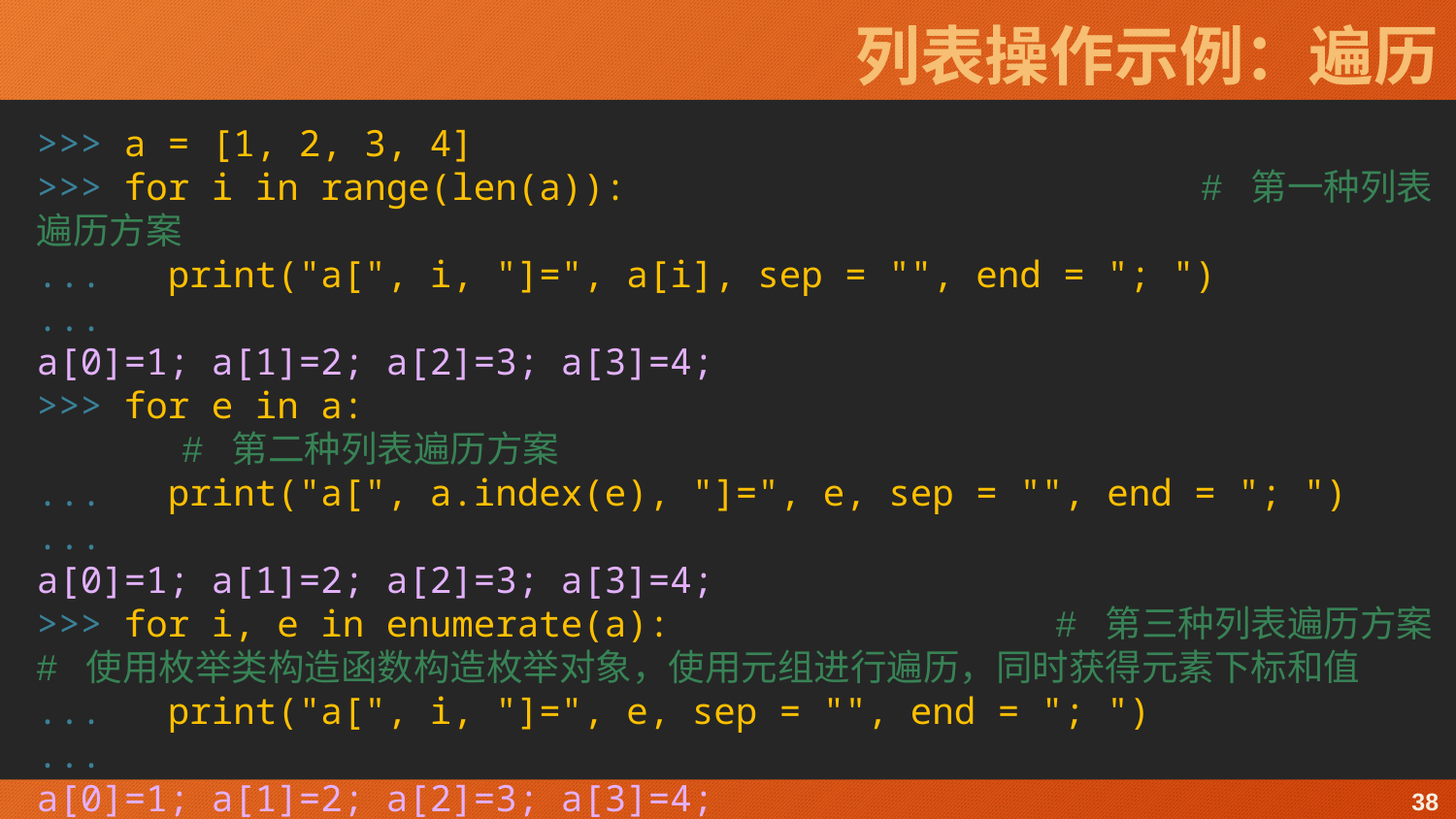

# 列表操作示例：遍历
>>> a = [1, 2, 3, 4]
>>> for i in range(len(a)):				#  第一种列表遍历方案
...   print("a[", i, "]=", a[i], sep = "", end = "; ")
...
a[0]=1; a[1]=2; a[2]=3; a[3]=4;
>>> for e in a:								#  第二种列表遍历方案
...   print("a[", a.index(e), "]=", e, sep = "", end = "; ")
...
a[0]=1; a[1]=2; a[2]=3; a[3]=4;
>>> for i, e in enumerate(a):			#  第三种列表遍历方案
#  使用枚举类构造函数构造枚举对象，使用元组进行遍历，同时获得元素下标和值
...   print("a[", i, "]=", e, sep = "", end = "; ")
...
a[0]=1; a[1]=2; a[2]=3; a[3]=4;
38